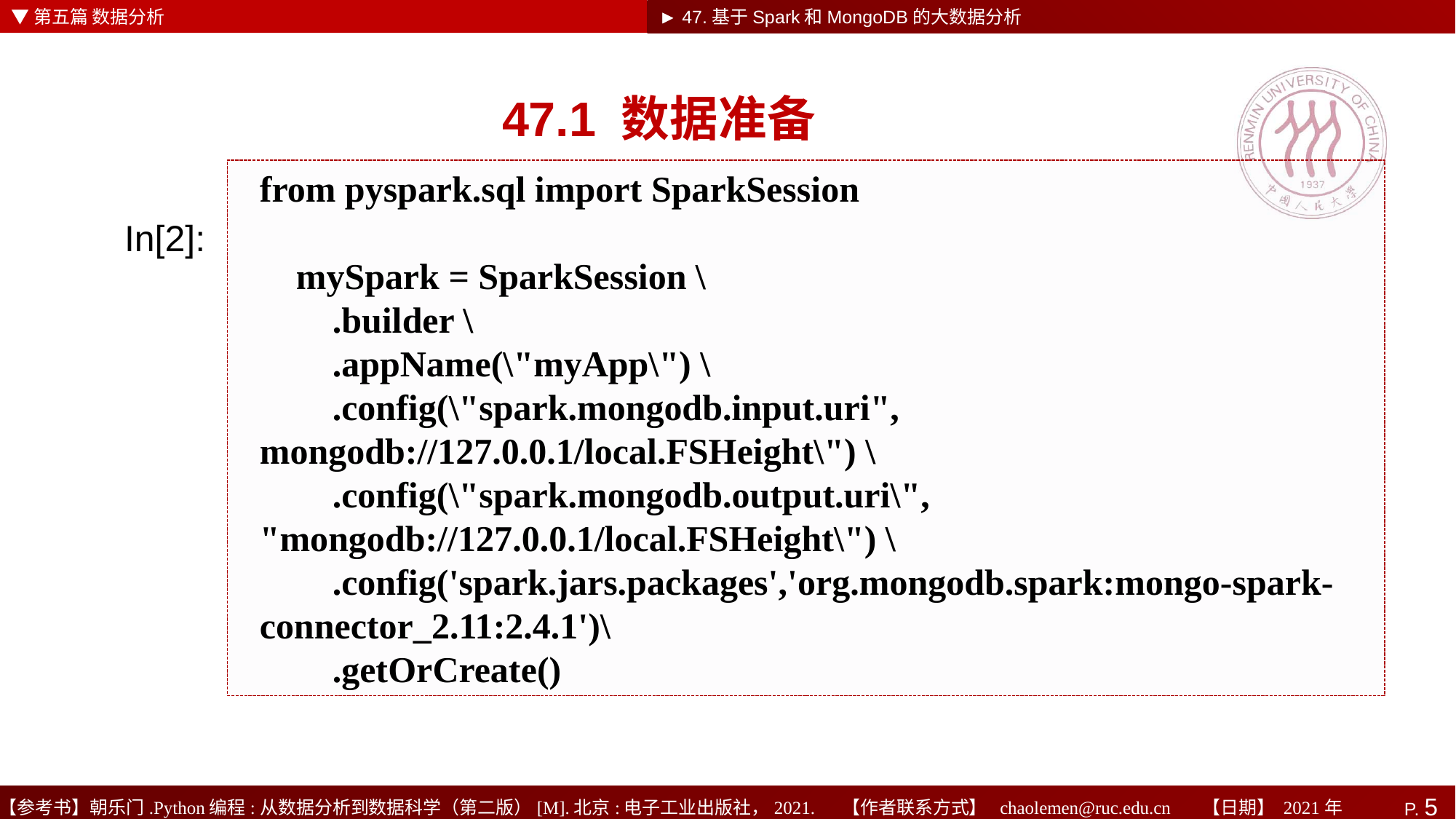

▼第五篇 数据分析
►
► 47.基于Spark和MongoDB的大数据分析
# 47.1 数据准备
from pyspark.sql import SparkSession

    mySpark = SparkSession \
        .builder \
        .appName(\"myApp\") \
        .config(\"spark.mongodb.input.uri", mongodb://127.0.0.1/local.FSHeight\") \
        .config(\"spark.mongodb.output.uri\", "mongodb://127.0.0.1/local.FSHeight\") \
        .config('spark.jars.packages','org.mongodb.spark:mongo-spark-connector_2.11:2.4.1')\
        .getOrCreate()
In[2]: